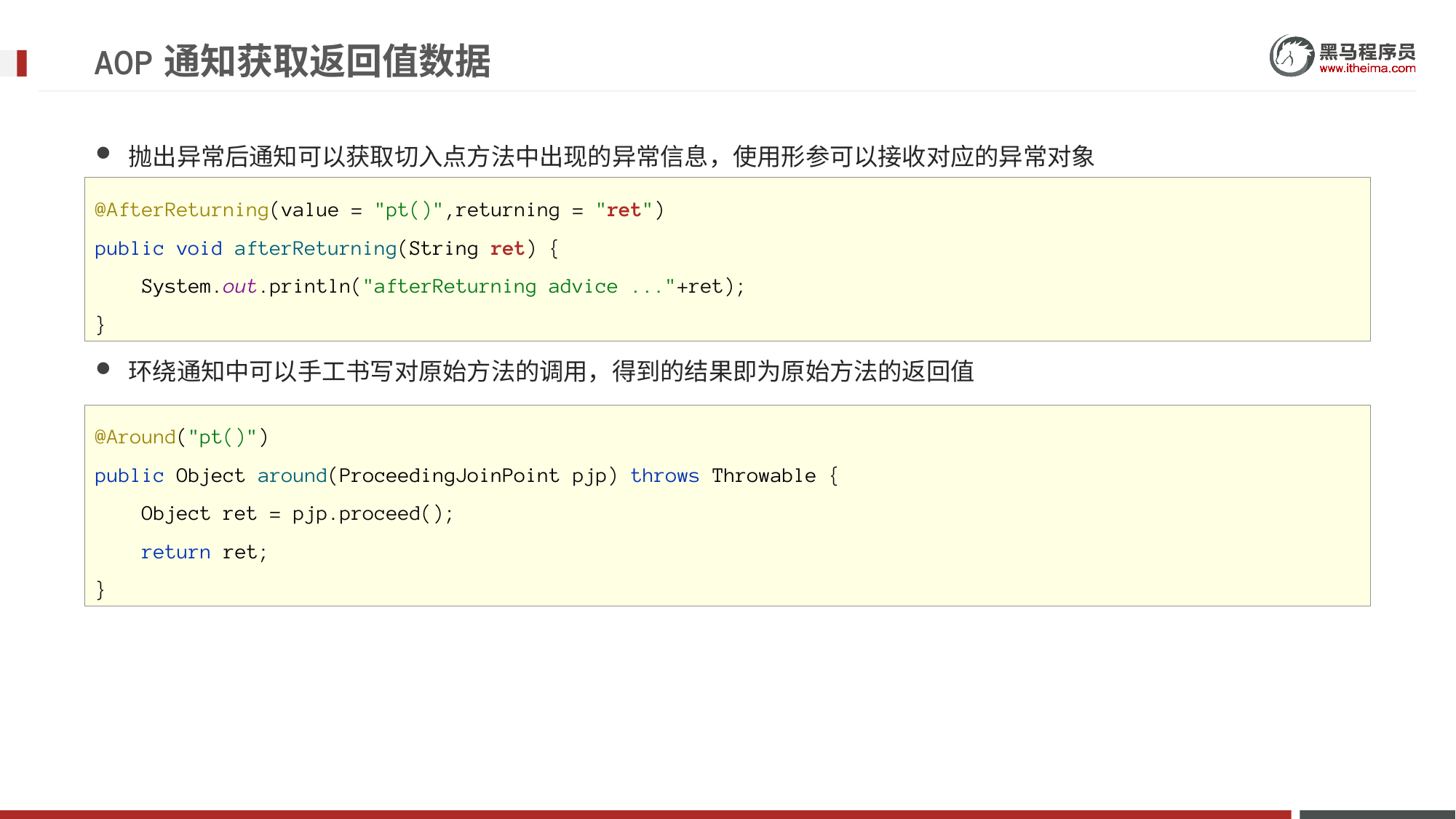

# AOP通知获取返回值数据
抛出异常后通知可以获取切入点方法中出现的异常信息，使用形参可以接收对应的异常对象

环绕通知中可以手工书写对原始方法的调用，得到的结果即为原始方法的返回值
@AfterReturning(value = "pt()",returning = "ret")
public void afterReturning(String ret) {
    System.out.println("afterReturning advice ..."+ret);
}
@Around("pt()")
public Object around(ProceedingJoinPoint pjp) throws Throwable {
    Object ret = pjp.proceed();
    return ret;
}